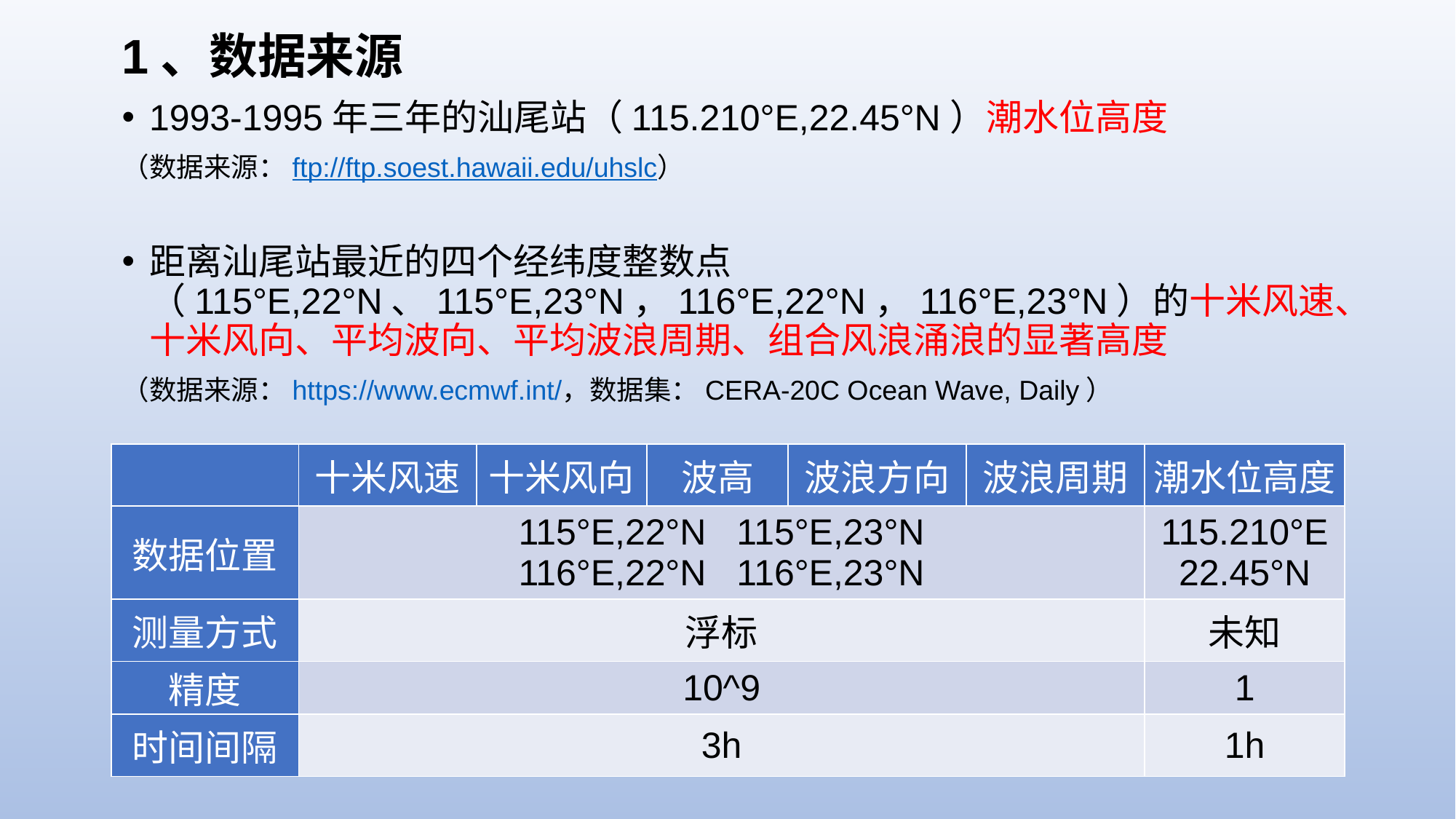

1、数据来源
1993-1995年三年的汕尾站（115.210°E,22.45°N）潮水位高度
（数据来源：ftp://ftp.soest.hawaii.edu/uhslc）

距离汕尾站最近的四个经纬度整数点（115°E,22°N、115°E,23°N，116°E,22°N，116°E,23°N）的十米风速、十米风向、平均波向、平均波浪周期、组合风浪涌浪的显著高度
（数据来源：https://www.ecmwf.int/，数据集：CERA-20C Ocean Wave, Daily）

|  | 十米风速 | 十米风向 | 波高 | 波浪方向 | 波浪周期 | 潮水位高度 |
| --- | --- | --- | --- | --- | --- | --- |
| 数据位置 | 115°E,22°N 115°E,23°N 116°E,22°N 116°E,23°N |  |  |  |  | 115.210°E 22.45°N |
| 测量方式 | 浮标 |  |  |  |  | 未知 |
| 精度 | 10^9 |  |  |  |  | 1 |
| 时间间隔 | 3h |  |  |  |  | 1h |